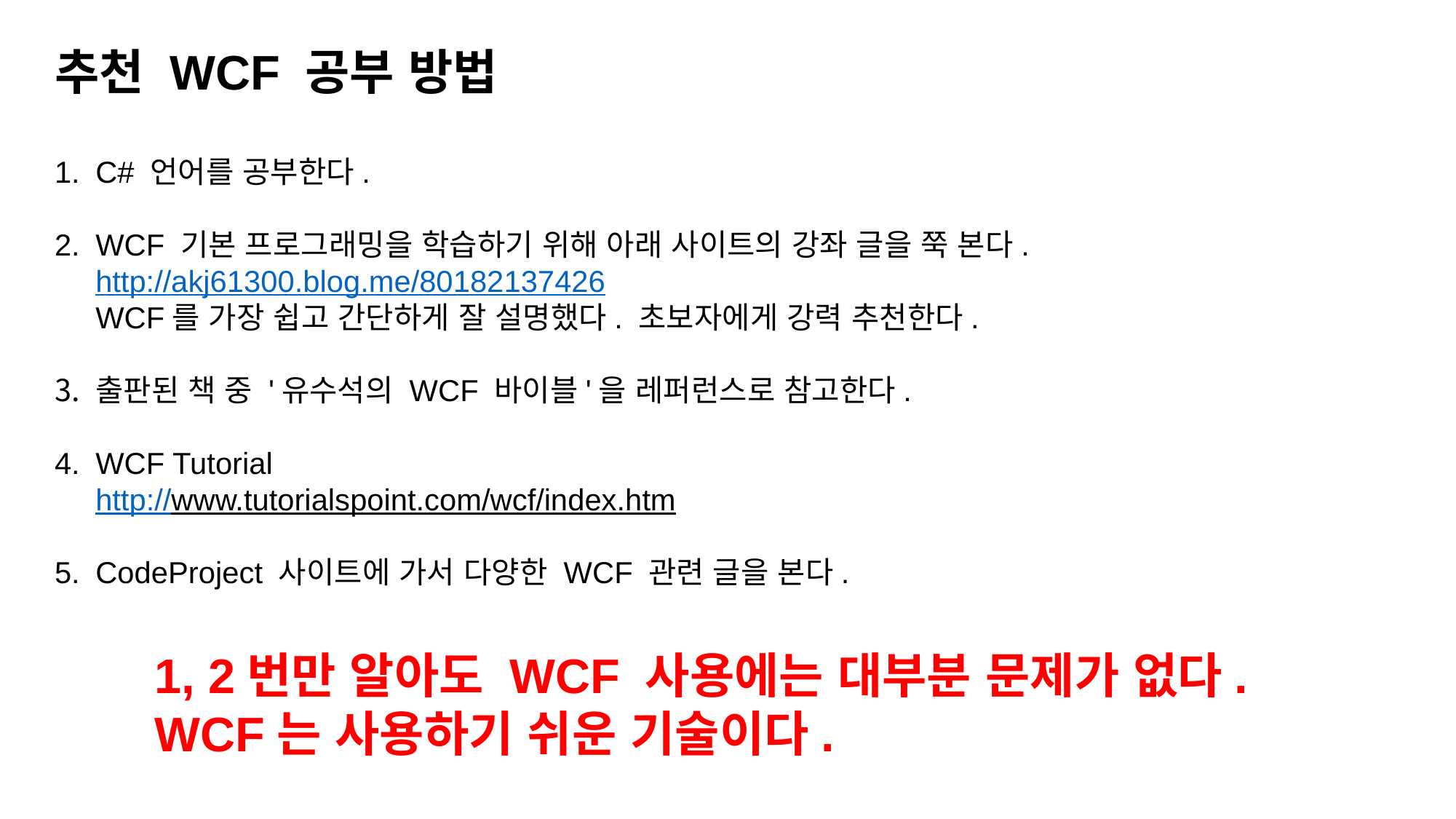

추천 WCF 공부 방법
C# 언어를 공부한다.
WCF 기본 프로그래밍을 학습하기 위해 아래 사이트의 강좌 글을 쭉 본다.
http://akj61300.blog.me/80182137426
WCF를 가장 쉽고 간단하게 잘 설명했다. 초보자에게 강력 추천한다.
출판된 책 중 '유수석의 WCF 바이블'을 레퍼런스로 참고한다.
WCF Tutorial
http://www.tutorialspoint.com/wcf/index.htm
CodeProject 사이트에 가서 다양한 WCF 관련 글을 본다.
1, 2번만 알아도 WCF 사용에는 대부분 문제가 없다.
WCF는 사용하기 쉬운 기술이다.